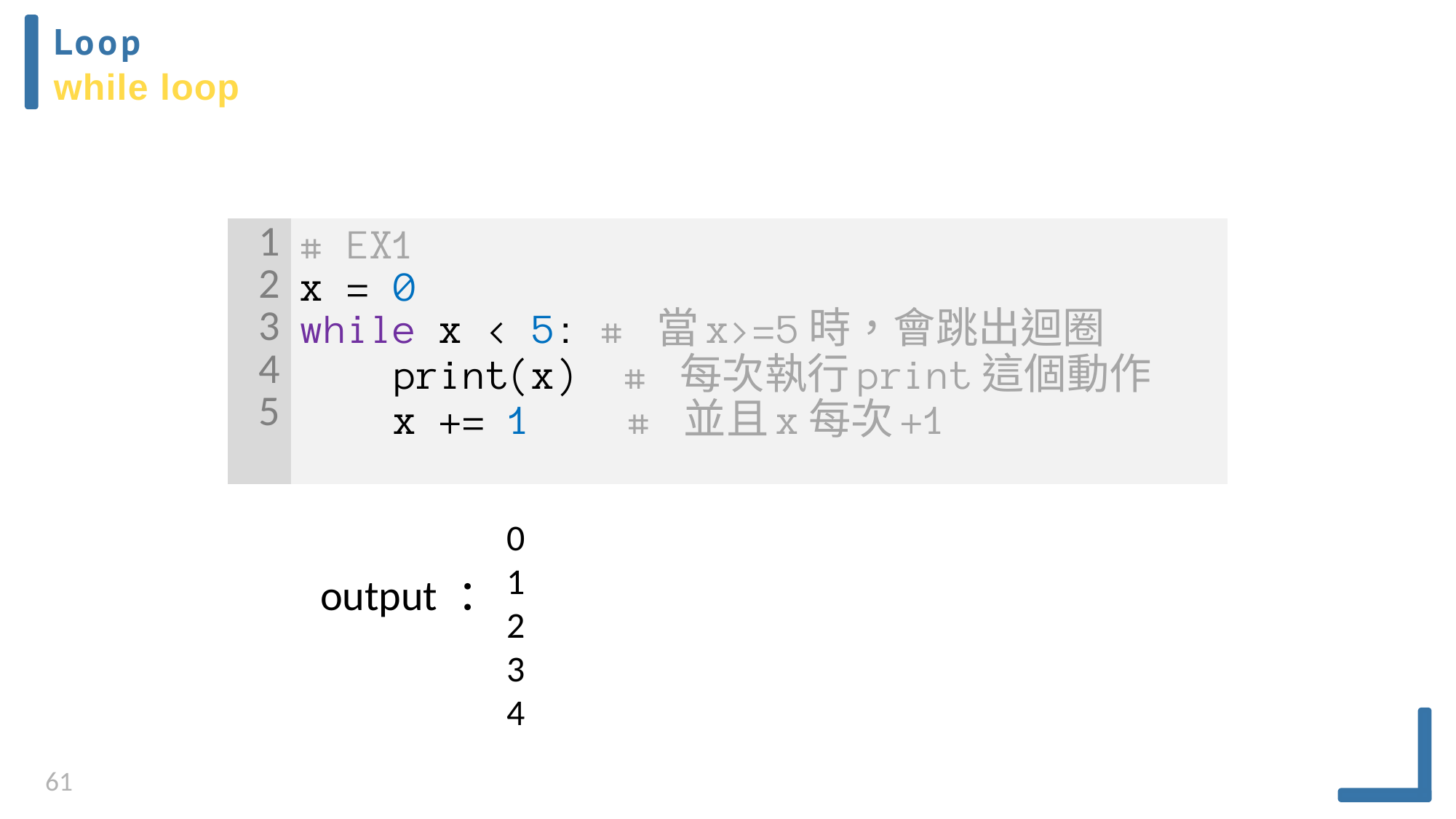

Loop
while loop
| 1 2 3 4 5 | # EX1 x = 0 while x < 5: # 當x>=5時，會跳出迴圈 print(x) # 每次執行print這個動作 x += 1 # 並且x每次+1 |
| --- | --- |
0
1
2
3
4
output ：

61